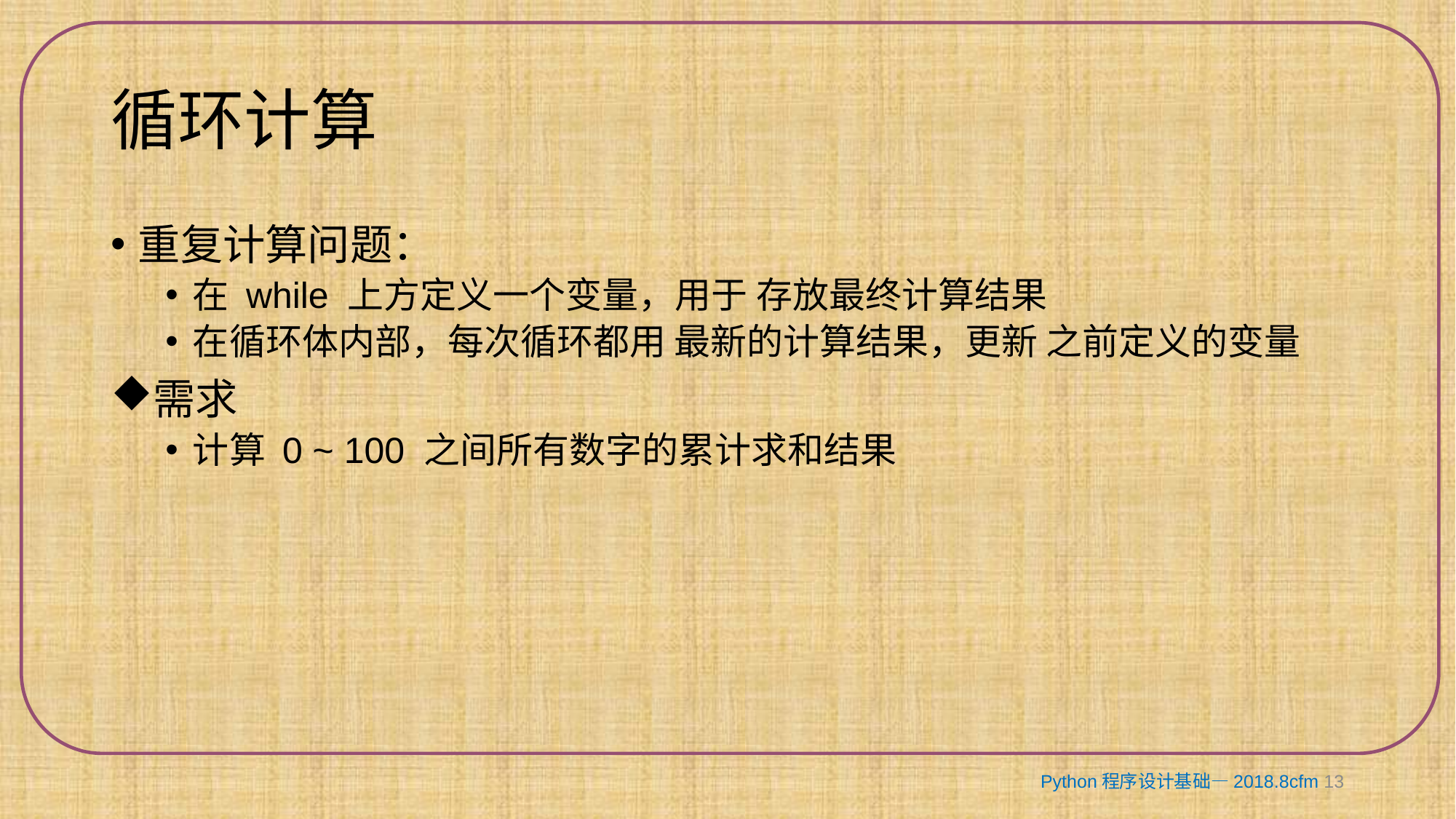

# 循环计算
重复计算问题：
在 while 上方定义一个变量，用于 存放最终计算结果
在循环体内部，每次循环都用 最新的计算结果，更新 之前定义的变量
需求
计算 0 ~ 100 之间所有数字的累计求和结果
Python程序设计基础—2018.8cfm 13